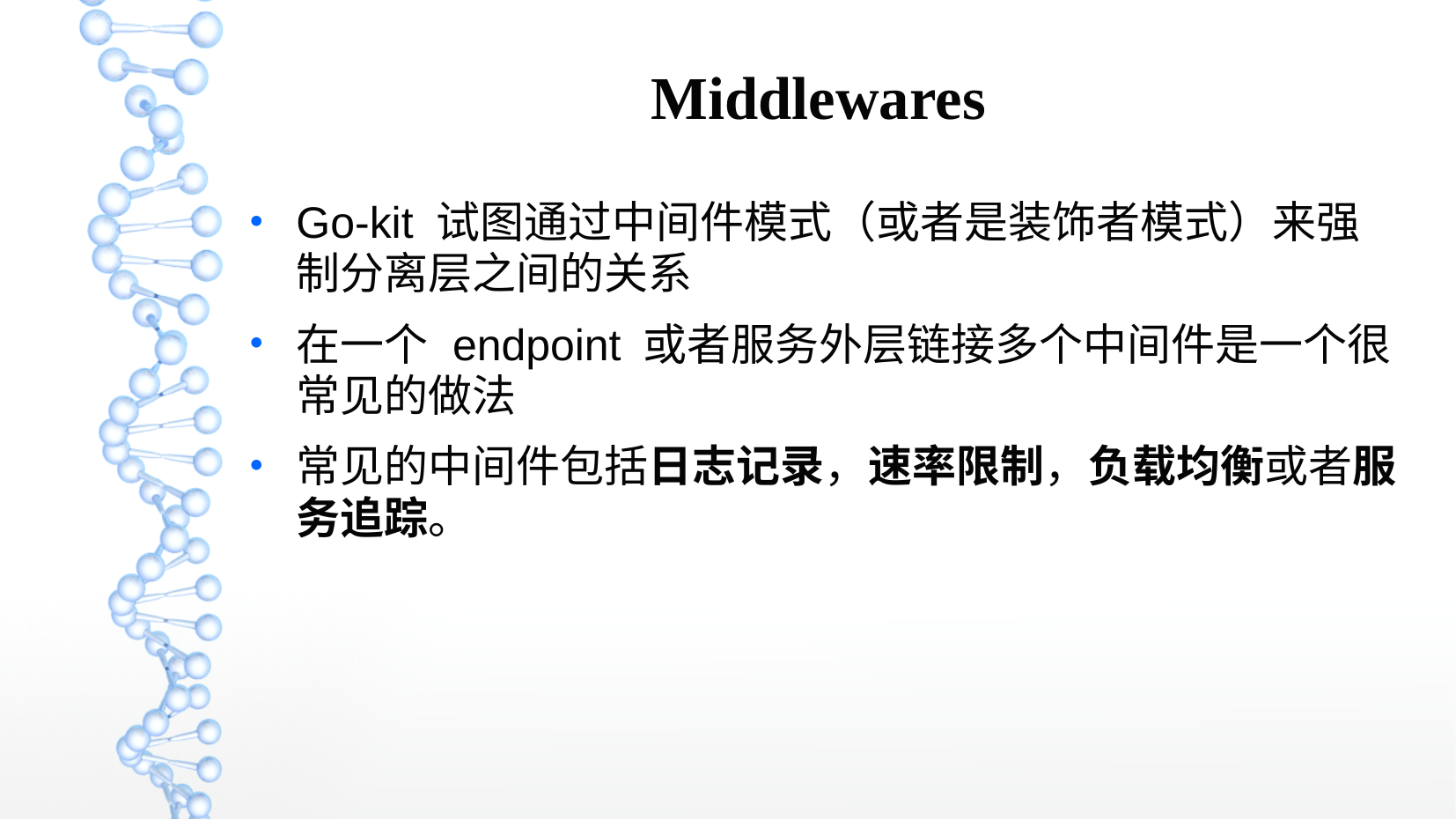

Middlewares
Go-kit 试图通过中间件模式（或者是装饰者模式）来强制分离层之间的关系
在一个 endpoint 或者服务外层链接多个中间件是一个很常见的做法
常见的中间件包括日志记录，速率限制，负载均衡或者服务追踪。